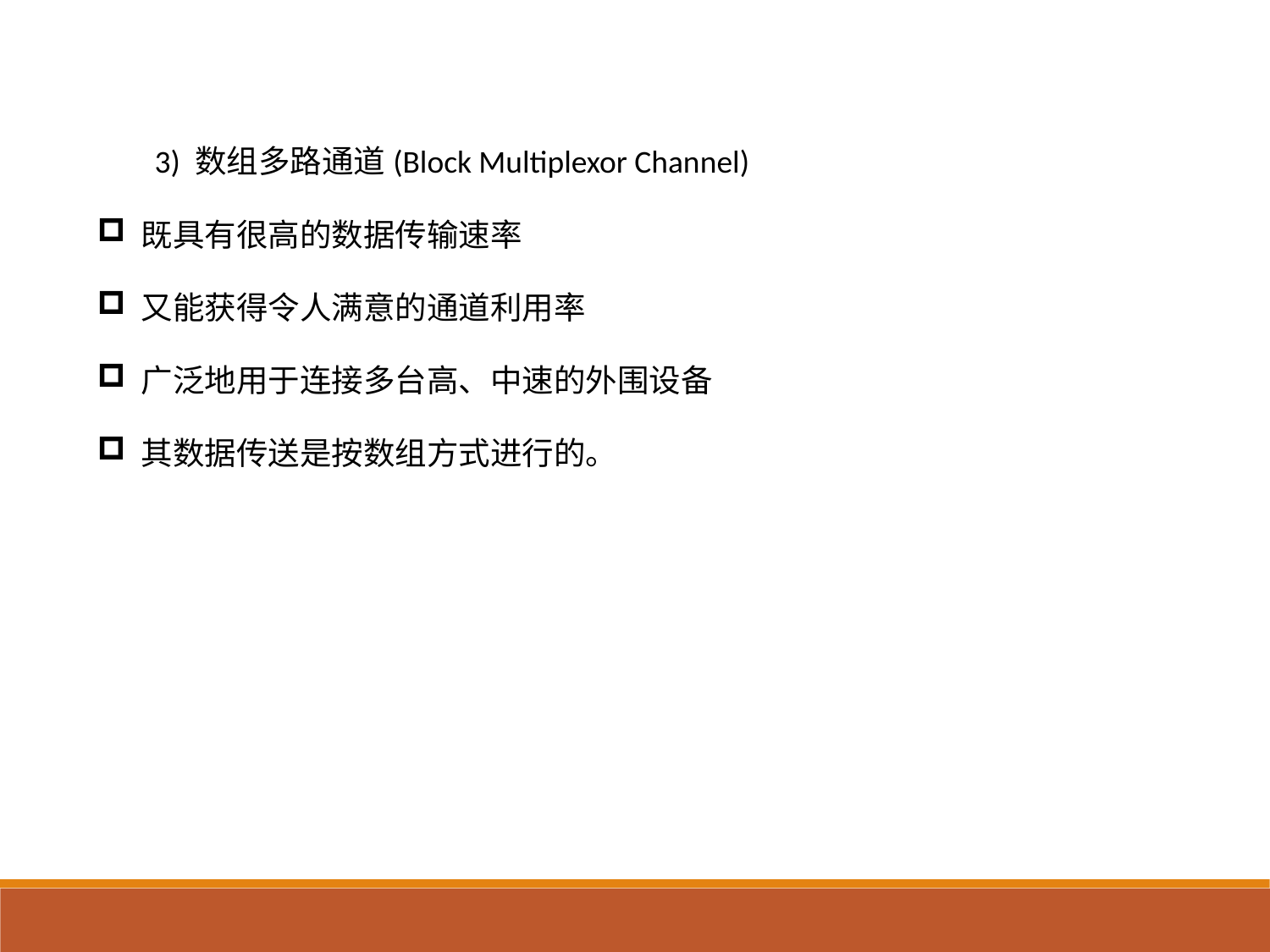

3) 数组多路通道(Block Multiplexor Channel)
 既具有很高的数据传输速率
 又能获得令人满意的通道利用率
 广泛地用于连接多台高、中速的外围设备
 其数据传送是按数组方式进行的。